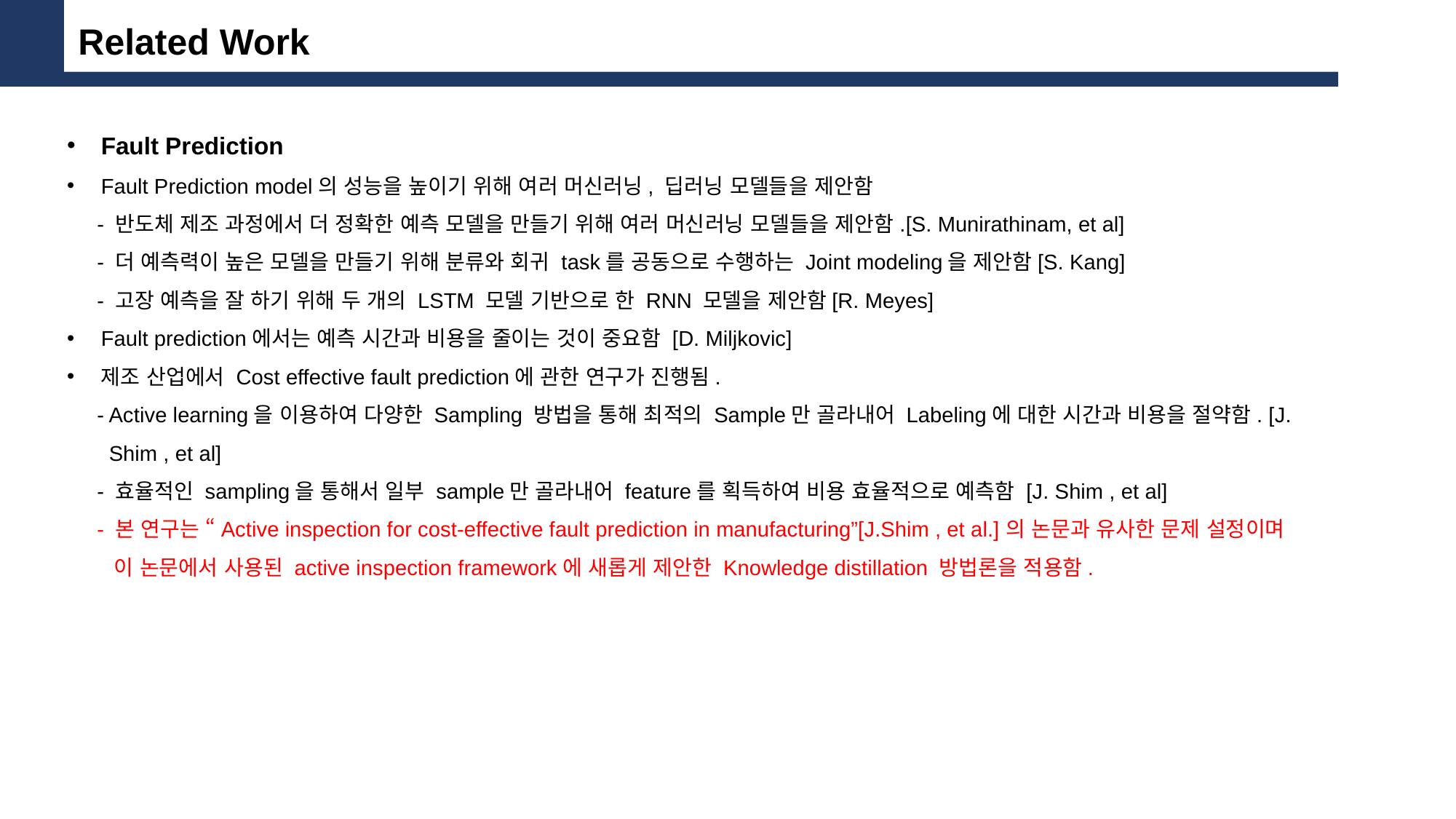

Related Work

Fault Prediction
Fault Prediction model의 성능을 높이기 위해 여러 머신러닝, 딥러닝 모델들을 제안함
     - 반도체 제조 과정에서 더 정확한 예측 모델을 만들기 위해 여러 머신러닝 모델들을 제안함.[S. Munirathinam, et al]
     - 더 예측력이 높은 모델을 만들기 위해 분류와 회귀 task를 공동으로 수행하는 Joint modeling을 제안함[S. Kang]
     - 고장 예측을 잘 하기 위해 두 개의 LSTM 모델 기반으로 한 RNN 모델을 제안함[R. Meyes]
Fault prediction에서는 예측 시간과 비용을 줄이는 것이 중요함 [D. Miljkovic]
제조 산업에서 Cost effective fault prediction에 관한 연구가 진행됨.
     - Active learning을 이용하여 다양한 Sampling 방법을 통해 최적의 Sample만 골라내어 Labeling에 대한 시간과 비용을 절약함. [J.
       Shim , et al]
     - 효율적인 sampling을 통해서 일부 sample만 골라내어 feature를 획득하여 비용 효율적으로 예측함 [J. Shim , et al]
     - 본 연구는 “Active inspection for cost-effective fault prediction in manufacturing”[J.Shim , et al.]의 논문과 유사한 문제 설정이며
       이 논문에서 사용된 active inspection framework에 새롭게 제안한 Knowledge distillation 방법론을 적용함.